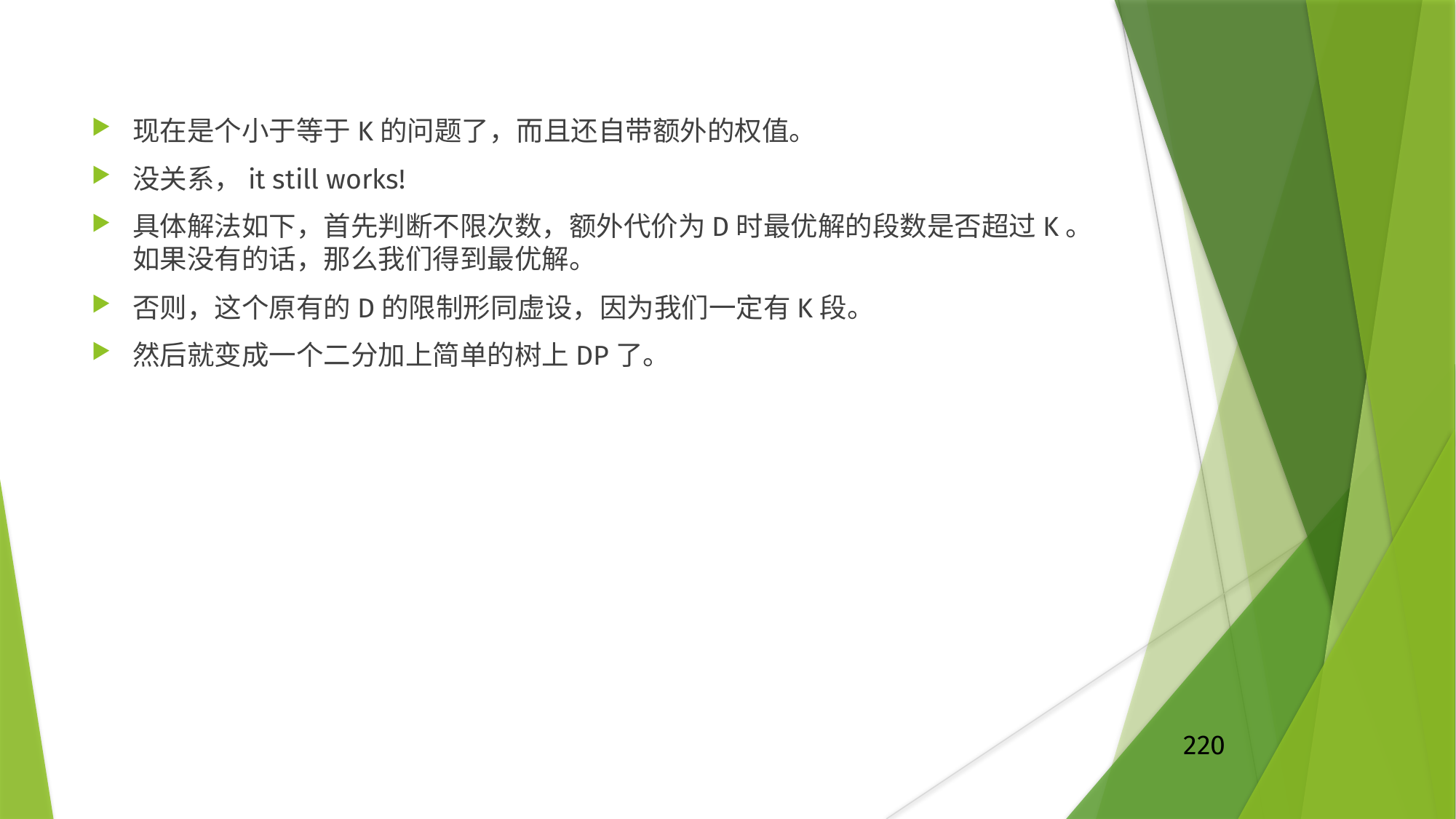

现在是个小于等于K的问题了，而且还自带额外的权值。
没关系，it still works!
具体解法如下，首先判断不限次数，额外代价为D时最优解的段数是否超过K。如果没有的话，那么我们得到最优解。
否则，这个原有的D的限制形同虚设，因为我们一定有K段。
然后就变成一个二分加上简单的树上DP了。
220